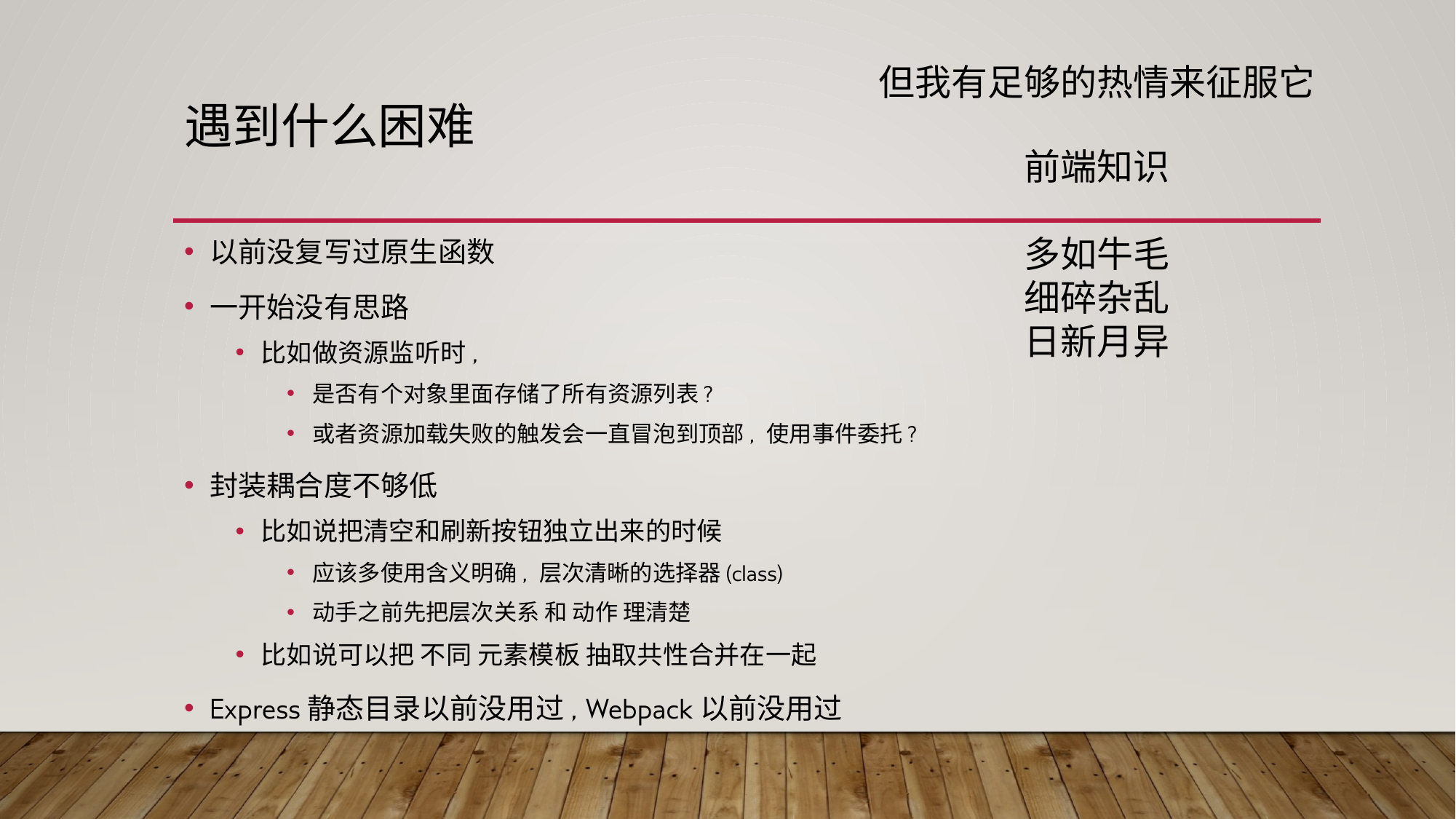

但我有足够的热情来征服它
# 遇到什么困难
前端知识

多如牛毛
细碎杂乱
日新月异

以前没复写过原生函数
一开始没有思路
比如做资源监听时,
是否有个对象里面存储了所有资源列表?
或者资源加载失败的触发会一直冒泡到顶部, 使用事件委托?
封装耦合度不够低
比如说把清空和刷新按钮独立出来的时候
应该多使用含义明确, 层次清晰的选择器(class)
动手之前先把层次关系 和 动作 理清楚
比如说可以把 不同 元素模板 抽取共性合并在一起
Express静态目录以前没用过, Webpack以前没用过